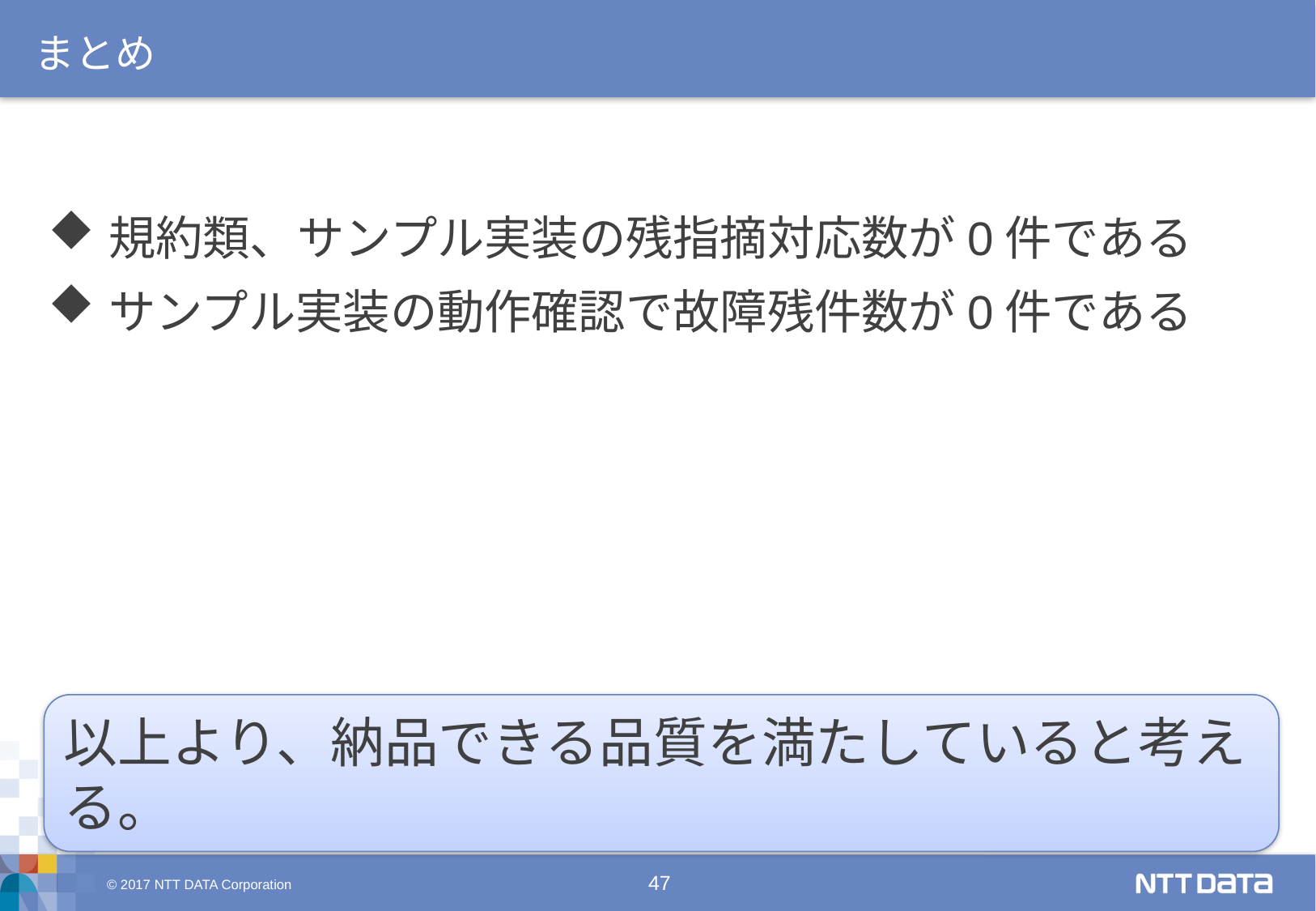

まとめ
規約類、サンプル実装の残指摘対応数が0件である
サンプル実装の動作確認で故障残件数が0件である
以上より、納品できる品質を満たしていると考える。